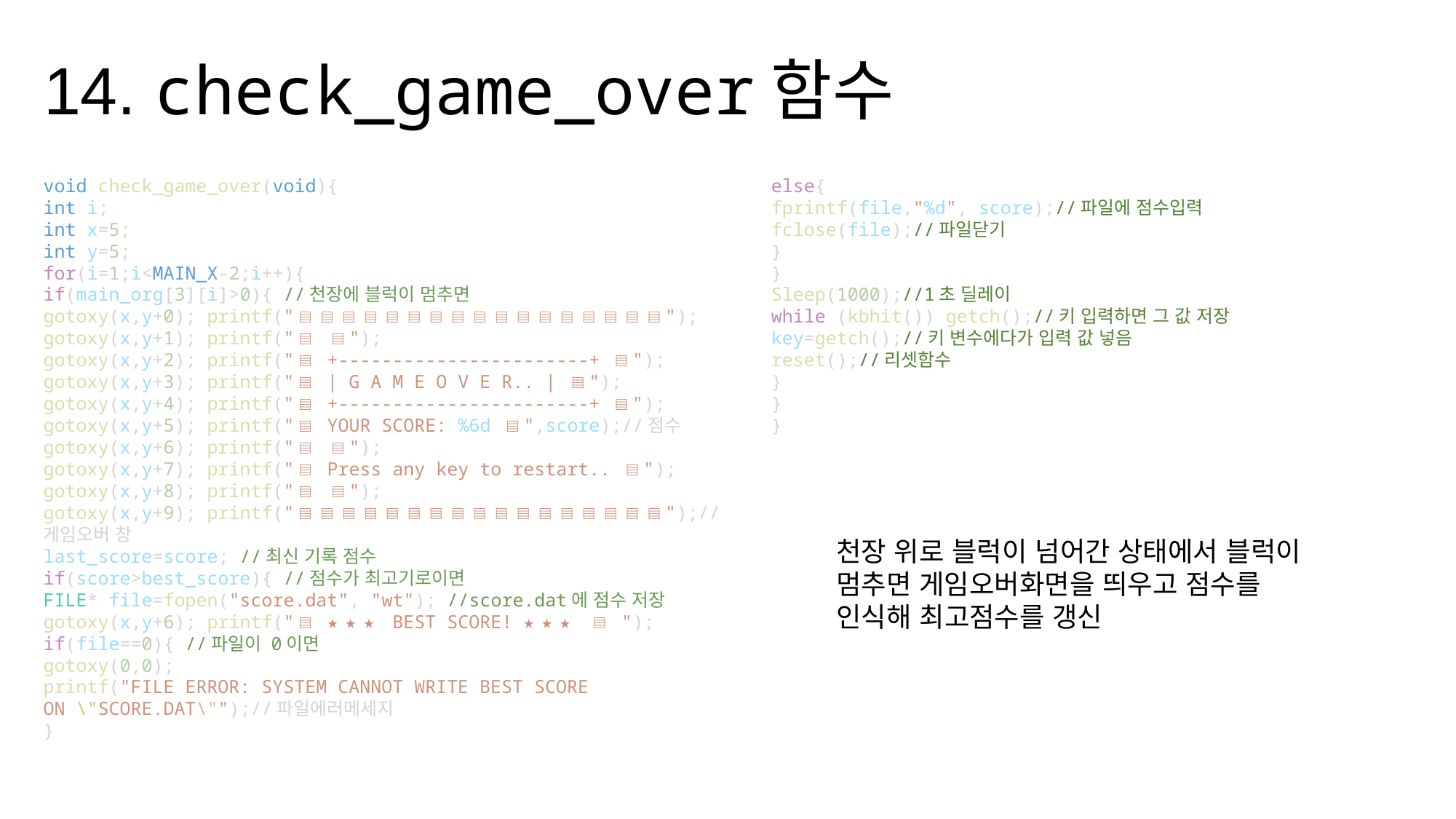

# 14. check_game_over함수
void check_game_over(void){
int i;
int x=5;
int y=5;
for(i=1;i<MAIN_X-2;i++){
if(main_org[3][i]>0){ //천장에 블럭이 멈추면
gotoxy(x,y+0); printf("▤▤▤▤▤▤▤▤▤▤▤▤▤▤▤▤▤"); gotoxy(x,y+1); printf("▤ ▤");
gotoxy(x,y+2); printf("▤ +-----------------------+ ▤");
gotoxy(x,y+3); printf("▤ | G A M E O V E R.. | ▤");
gotoxy(x,y+4); printf("▤ +-----------------------+ ▤");
gotoxy(x,y+5); printf("▤ YOUR SCORE: %6d ▤",score);//점수
gotoxy(x,y+6); printf("▤ ▤");
gotoxy(x,y+7); printf("▤ Press any key to restart.. ▤");
gotoxy(x,y+8); printf("▤ ▤");
gotoxy(x,y+9); printf("▤▤▤▤▤▤▤▤▤▤▤▤▤▤▤▤▤");//게임오버 창
last_score=score; //최신 기록 점수
if(score>best_score){ //점수가 최고기로이면
FILE* file=fopen("score.dat", "wt"); //score.dat에 점수 저장
gotoxy(x,y+6); printf("▤ ★★★ BEST SCORE! ★★★ ▤ ");
if(file==0){ //파일이 0이면
gotoxy(0,0);
printf("FILE ERROR: SYSTEM CANNOT WRITE BEST SCORE ON \"SCORE.DAT\"");//파일에러메세지
}
else{
fprintf(file,"%d", score);//파일에 점수입력
fclose(file);//파일닫기
}
}
Sleep(1000);//1초 딜레이
while (kbhit()) getch();//키 입력하면 그 값 저장
key=getch();//키 변수에다가 입력 값 넣음
reset();//리셋함수
}
}
}
천장 위로 블럭이 넘어간 상태에서 블럭이 멈추면 게임오버화면을 띄우고 점수를
인식해 최고점수를 갱신